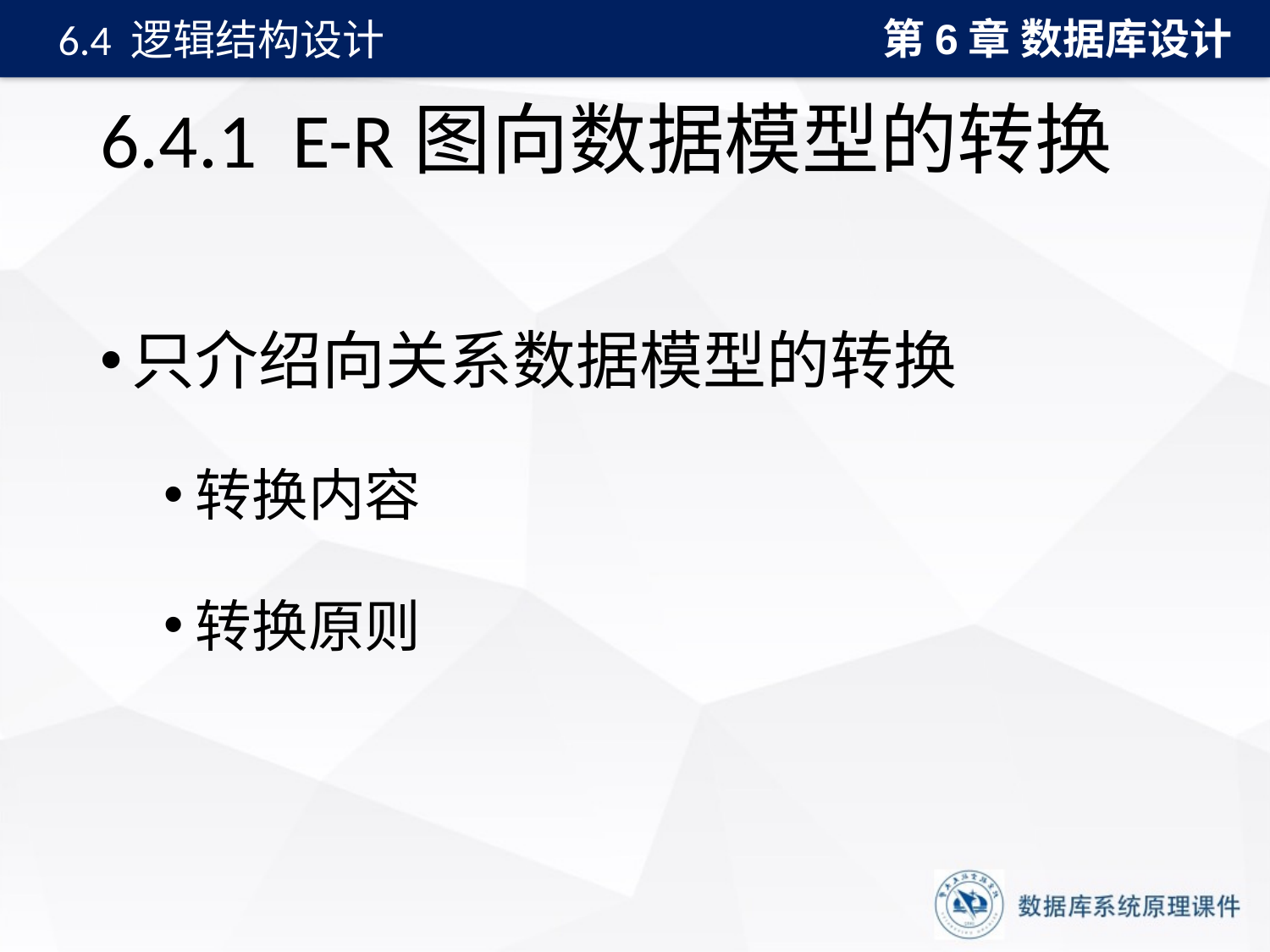

第6章 数据库设计
6.4 逻辑结构设计
# 6.4.1  E-R图向数据模型的转换
只介绍向关系数据模型的转换
转换内容
转换原则